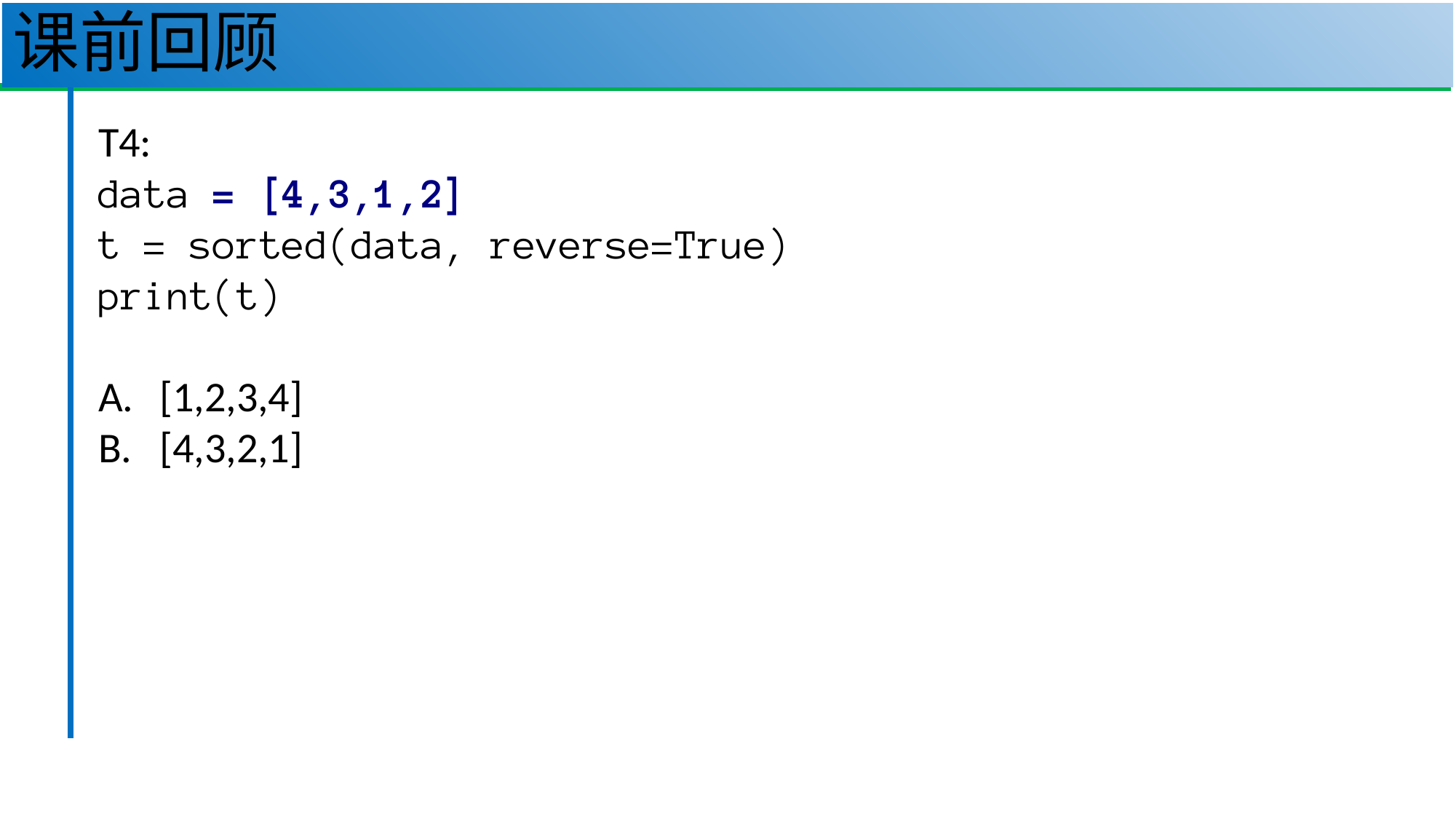

# 课前回顾
55
T4:
data = [4,3,1,2]
t = sorted(data, reverse=True)
print(t)

[1,2,3,4]
[4,3,2,1]